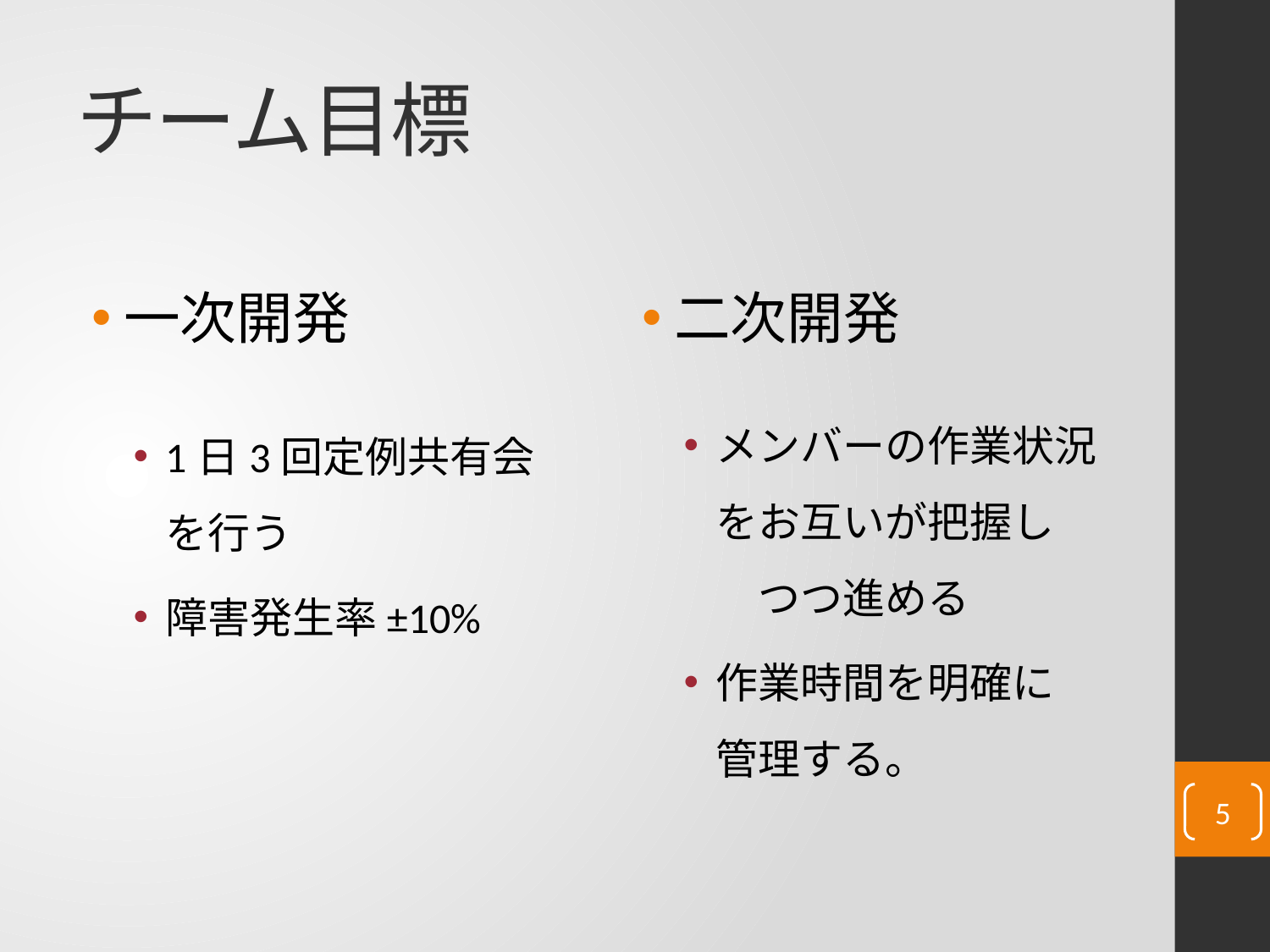

# チーム目標
一次開発

1日3回定例共有会を行う
障害発生率±10%

二次開発

メンバーの作業状況をお互いが把握し　　つつ進める
作業時間を明確に　管理する。

5